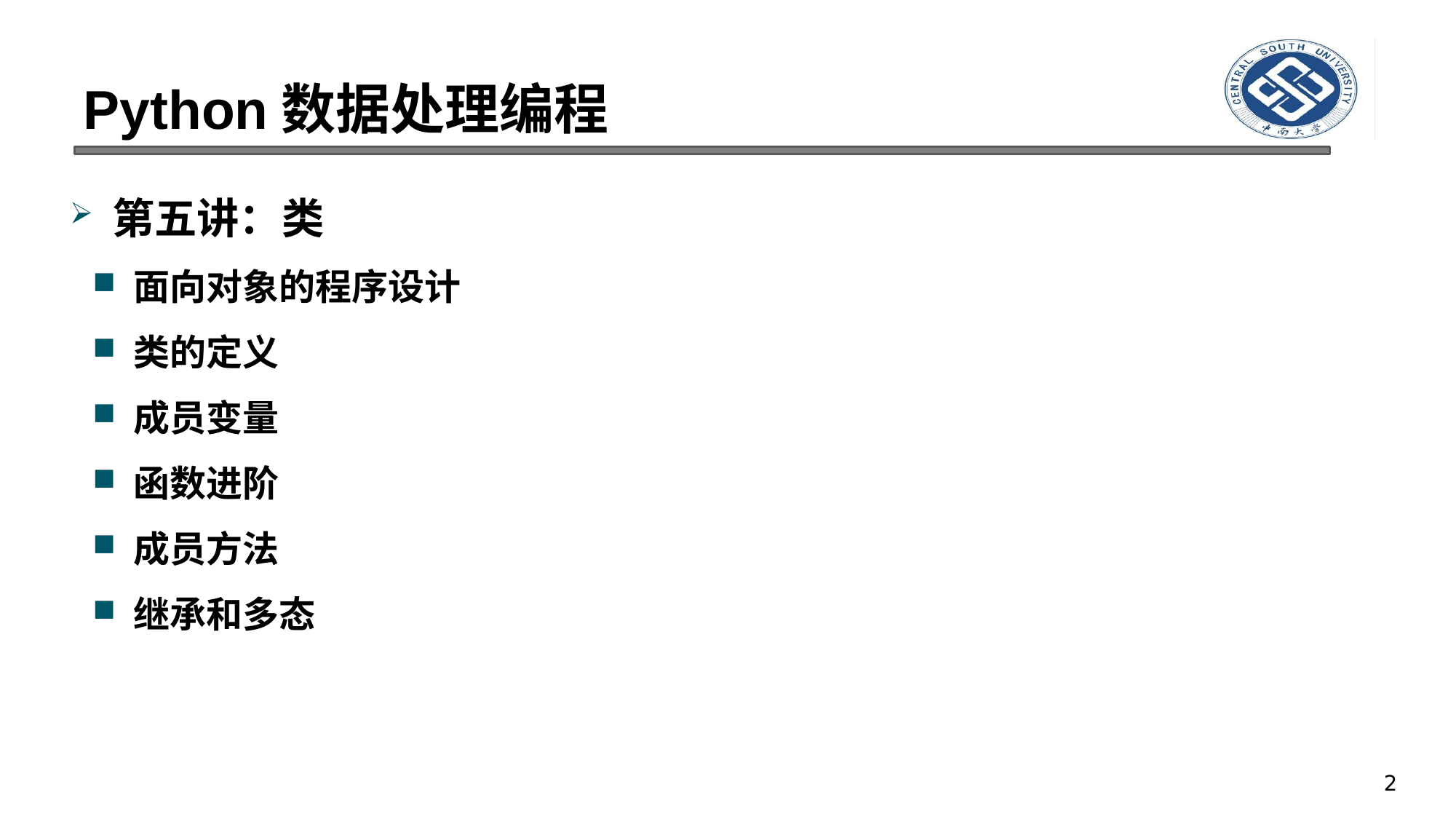

# Python数据处理编程
第五讲：类
面向对象的程序设计
类的定义
成员变量
函数进阶
成员方法
继承和多态
2